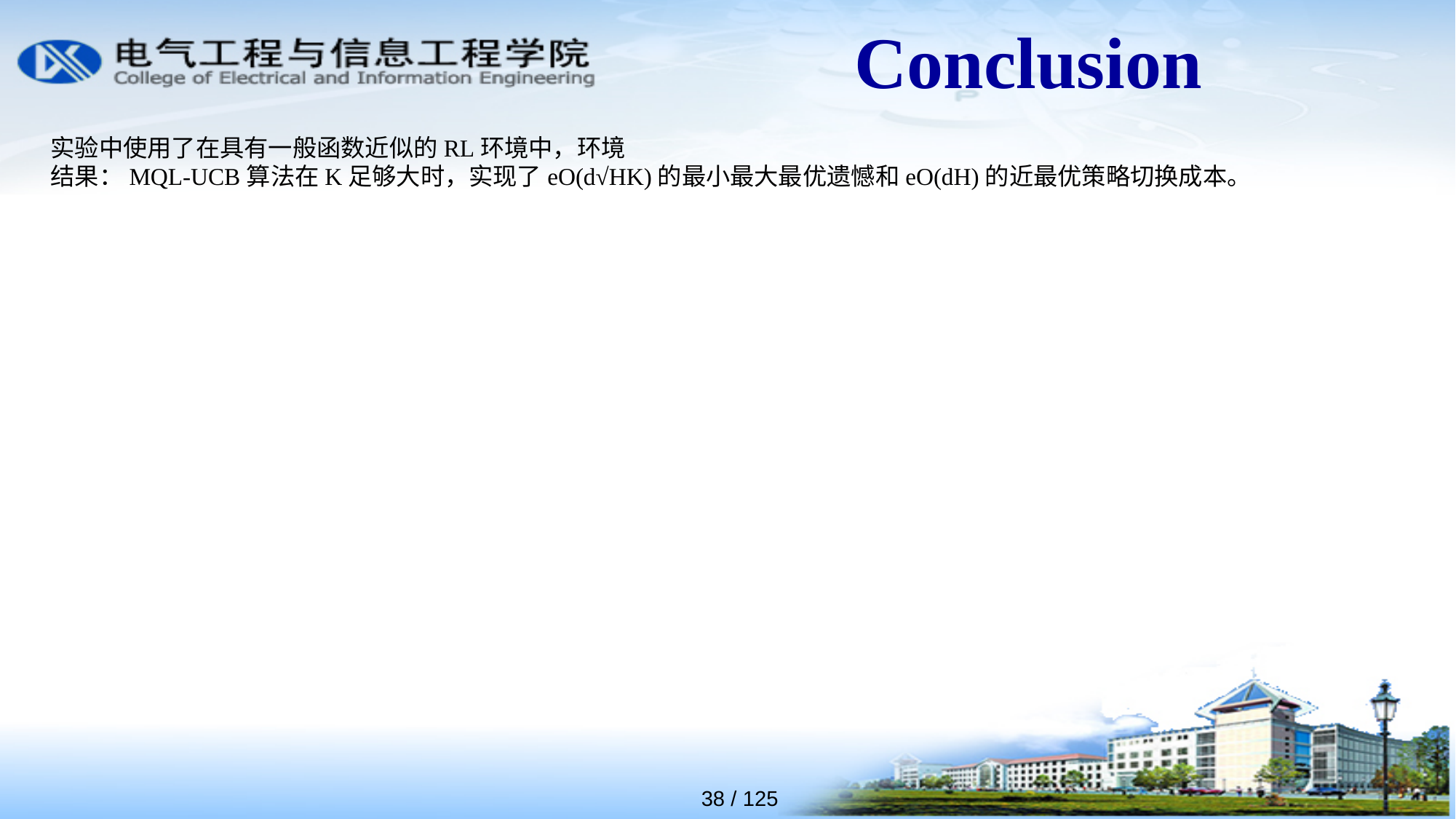

Conclusion
实验中使用了在具有一般函数近似的RL环境中，环境
结果：MQL-UCB算法在K足够大时，实现了eO(d√HK)的最小最大最优遗憾和eO(dH)的近最优策略切换成本。
38 / 125